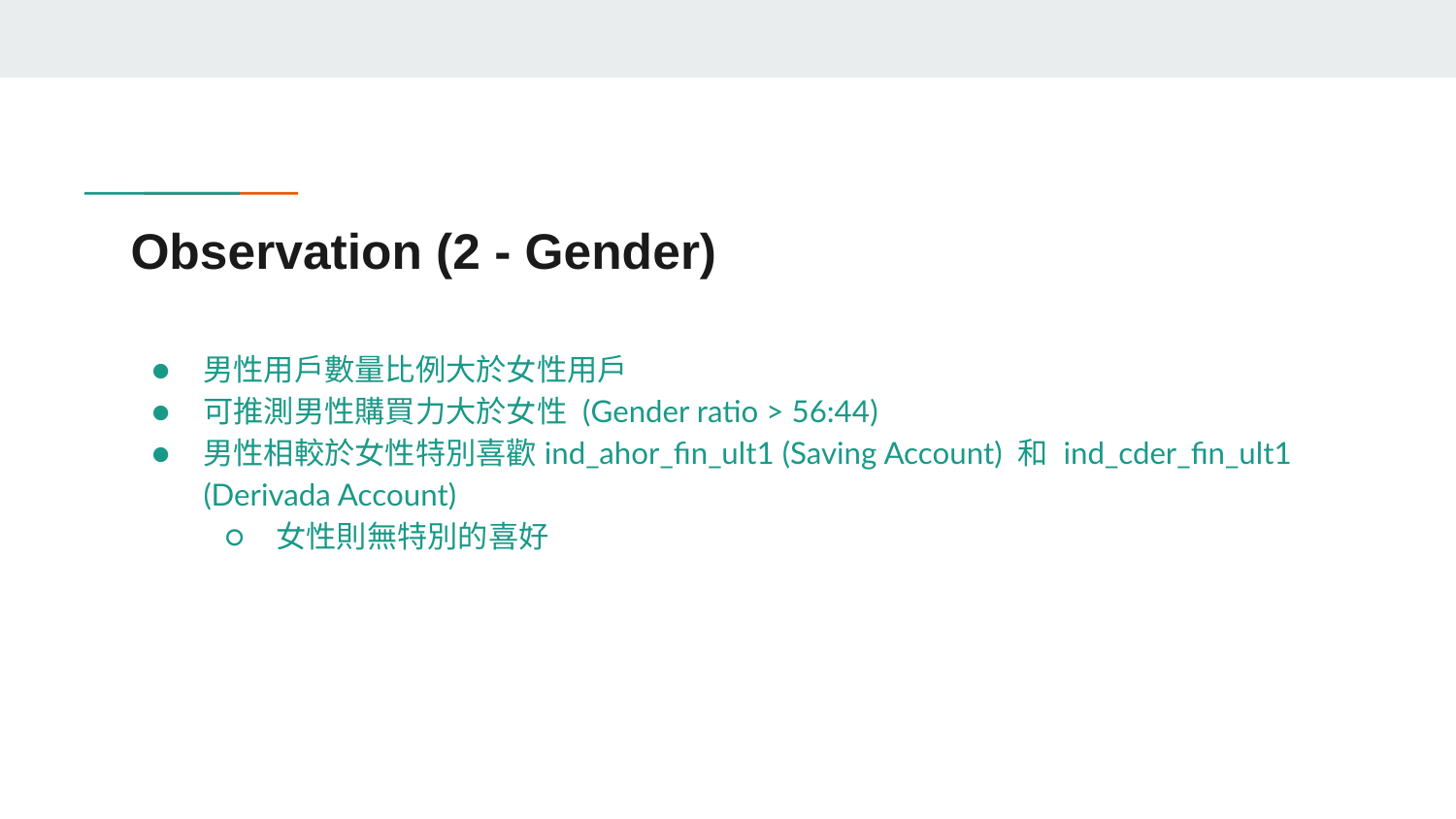

# Observation (2 - Gender)
男性用戶數量比例大於女性用戶
可推測男性購買力大於女性 (Gender ratio > 56:44)
男性相較於女性特別喜歡ind_ahor_fin_ult1 (Saving Account) 和 ind_cder_fin_ult1 (Derivada Account)
女性則無特別的喜好